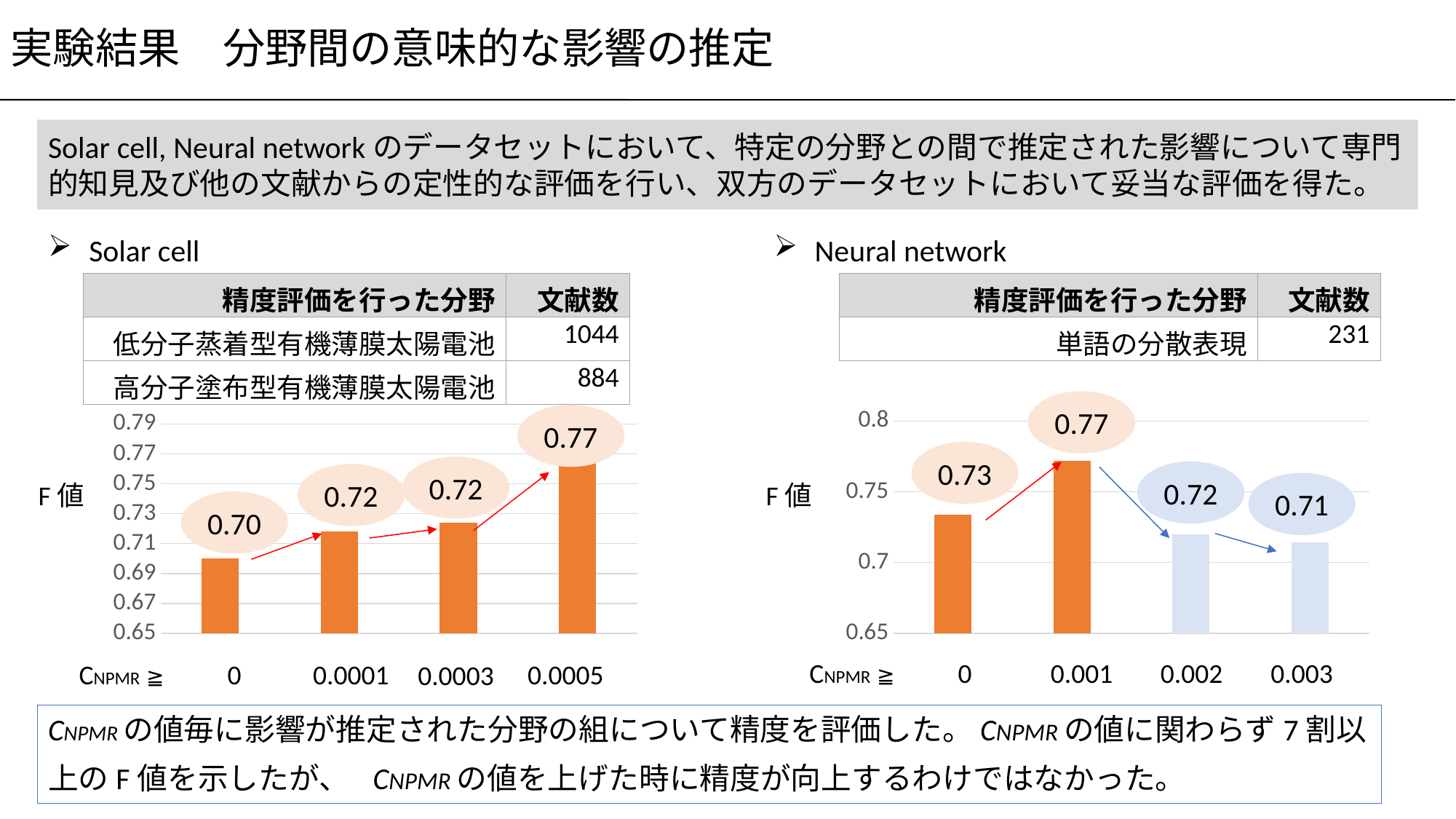

実験結果　分野間の意味的な影響の推定
Solar cell, Neural networkのデータセットにおいて、特定の分野との間で推定された影響について専門的知見及び他の文献からの定性的な評価を行い、双方のデータセットにおいて妥当な評価を得た。
Solar cell
Neural network
| 精度評価を行った分野 | 文献数 |
| --- | --- |
| 低分子蒸着型有機薄膜太陽電池 | 1044 |
| 高分子塗布型有機薄膜太陽電池 | 884 |
| 精度評価を行った分野 | 文献数 |
| --- | --- |
| 単語の分散表現 | 231 |
0.77

### Chart

| Category |  |
|---|---|

### Chart

| Category |  |
|---|---|
0.77
0.73
0.72
0.72

0.72

F値
F値
0.71
0.70

CNPMR ≧
0
0.001
0.002
0.003
CNPMR ≧
0
0.0001
0.0005
0.0003
CNPMRの値毎に影響が推定された分野の組について精度を評価した。CNPMRの値に関わらず7割以上のF値を示したが、 CNPMRの値を上げた時に精度が向上するわけではなかった。